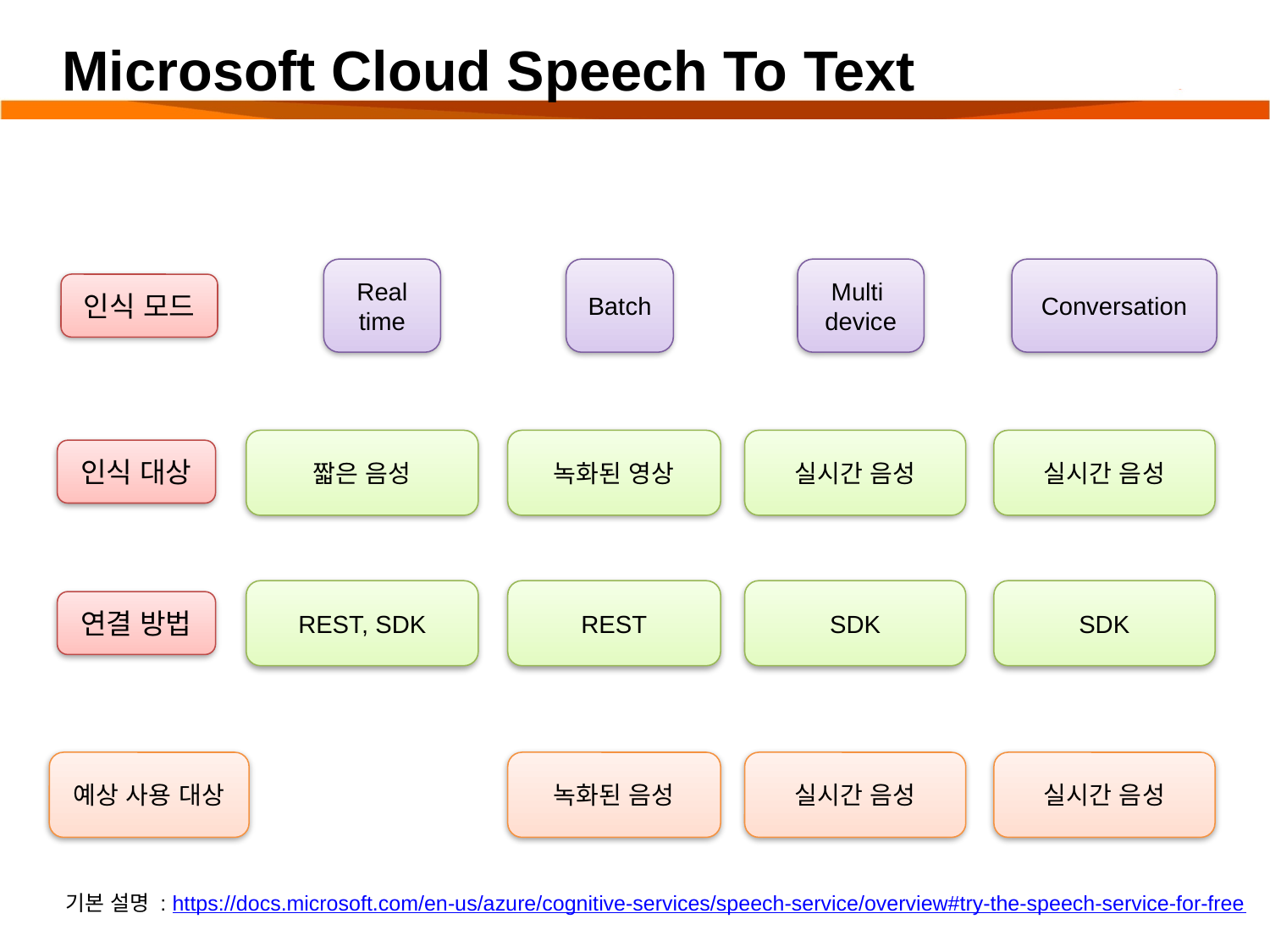

# Microsoft Cloud Speech To Text
Batch
Multi
device
Conversation
Real time
인식 모드
실시간 음성
실시간 음성
짧은 음성
녹화된 영상
인식 대상
SDK
SDK
REST, SDK
REST
연결 방법
예상 사용 대상
녹화된 음성
실시간 음성
실시간 음성
기본 설명 : https://docs.microsoft.com/en-us/azure/cognitive-services/speech-service/overview#try-the-speech-service-for-free